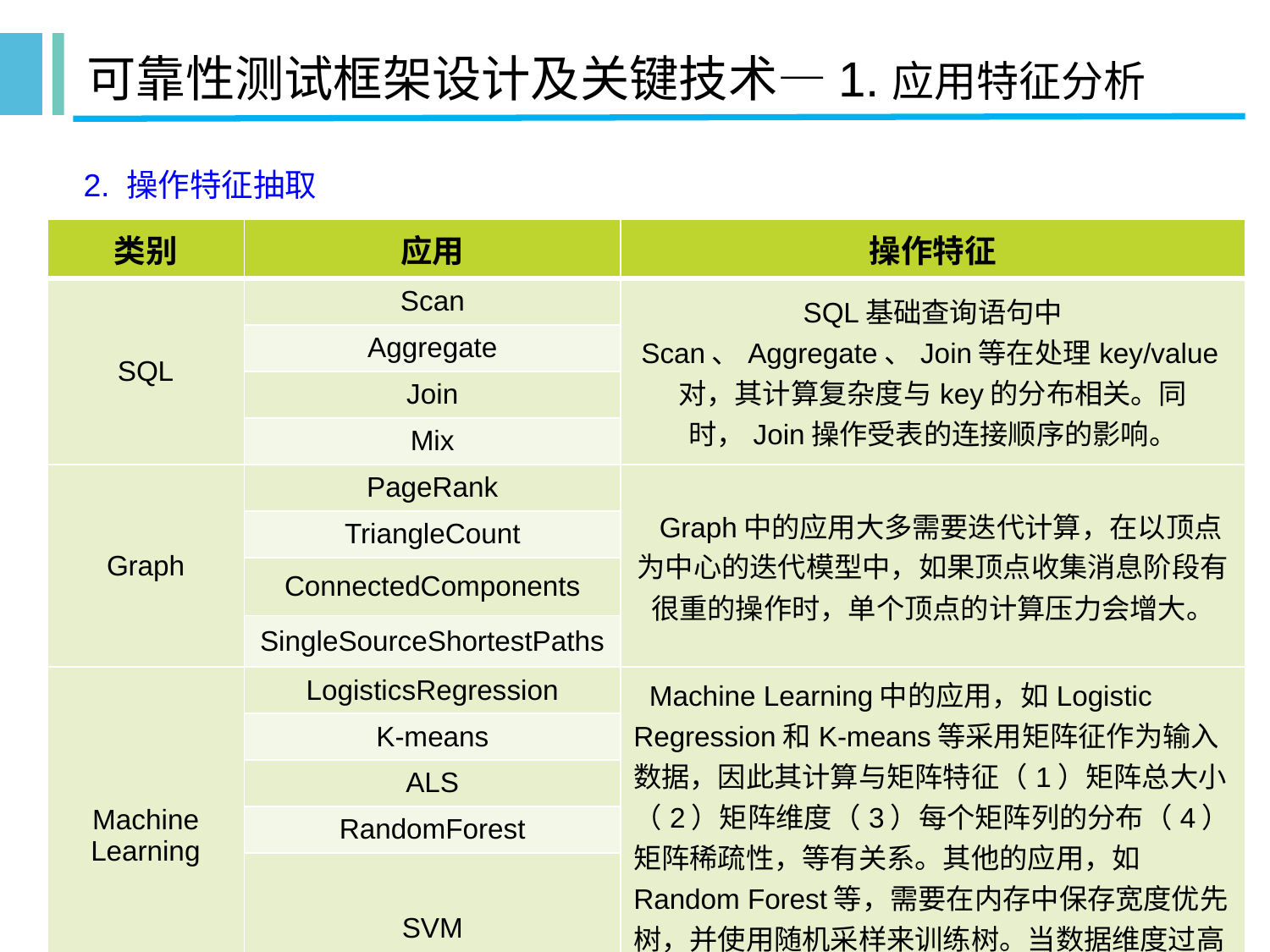

# 可靠性测试框架设计及关键技术—1.应用特征分析
2. 操作特征抽取
| 类别 | 应用 | 操作特征 |
| --- | --- | --- |
| SQL | Scan | SQL基础查询语句中Scan、Aggregate、Join等在处理key/value对，其计算复杂度与key的分布相关。同时，Join操作受表的连接顺序的影响。 |
|  | Aggregate |  |
|  | Join |  |
|  | Mix |  |
| Graph | PageRank | Graph中的应用大多需要迭代计算，在以顶点为中心的迭代模型中，如果顶点收集消息阶段有很重的操作时，单个顶点的计算压力会增大。 |
|  | TriangleCount |  |
|  | ConnectedComponents |  |
|  | SingleSourceShortestPaths |  |
| Machine Learning | LogisticsRegression | Machine Learning中的应用，如Logistic Regression和K-means等采用矩阵征作为输入数据，因此其计算与矩阵特征（1）矩阵总大小（2）矩阵维度（3）每个矩阵列的分布（4）矩阵稀疏性，等有关系。其他的应用，如Random Forest等，需要在内存中保存宽度优先树，并使用随机采样来训练树。当数据维度过高时，资源利用率也高。 |
|  | K-means |  |
|  | ALS |  |
|  | RandomForest |  |
|  | SVM |  |